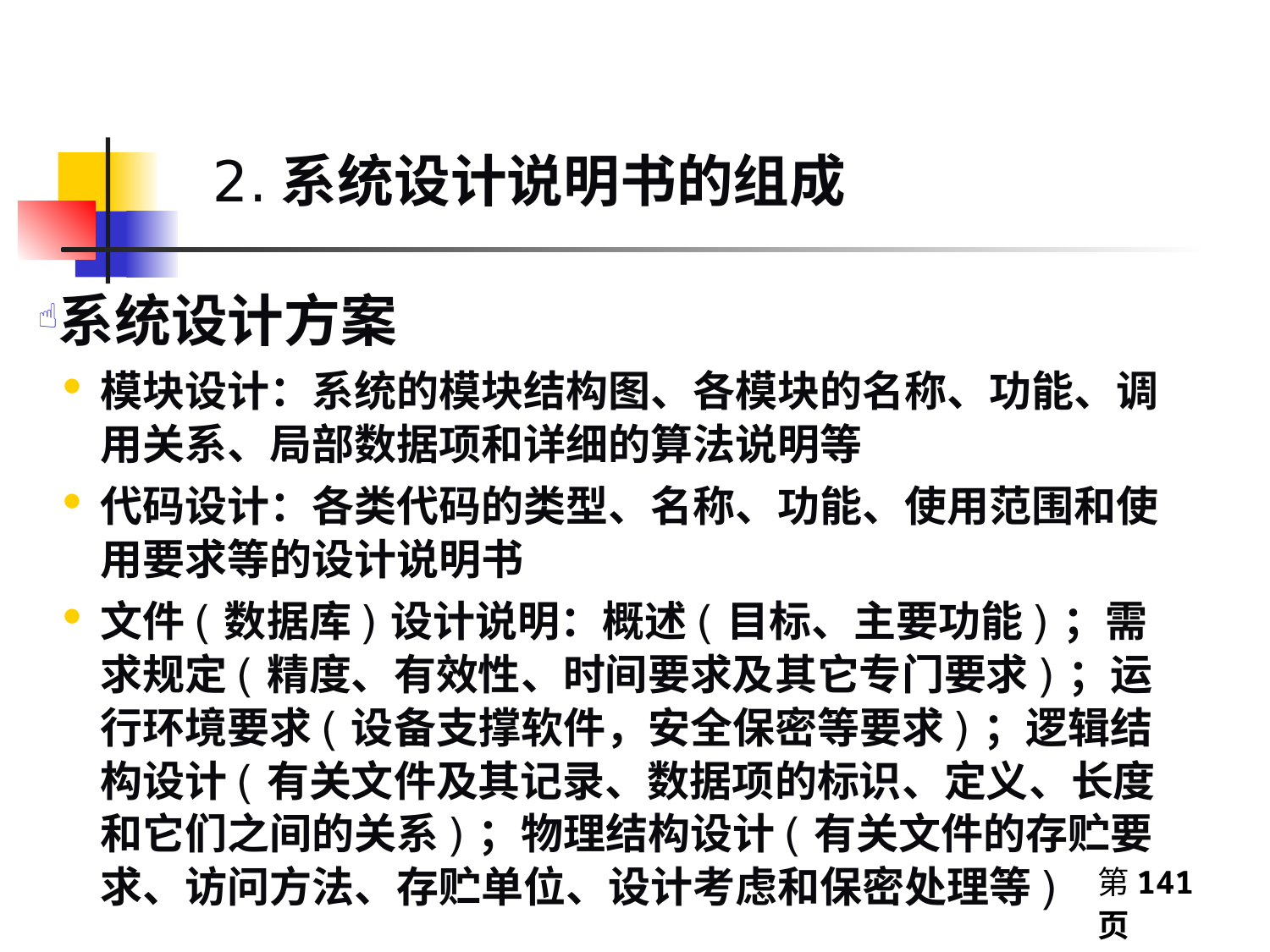

2.系统设计说明书的组成
系统设计方案
模块设计：系统的模块结构图、各模块的名称、功能、调用关系、局部数据项和详细的算法说明等
代码设计：各类代码的类型、名称、功能、使用范围和使用要求等的设计说明书
文件(数据库)设计说明：概述(目标、主要功能)；需求规定(精度、有效性、时间要求及其它专门要求)；运行环境要求(设备支撑软件，安全保密等要求)；逻辑结构设计(有关文件及其记录、数据项的标识、定义、长度和它们之间的关系)；物理结构设计(有关文件的存贮要求、访问方法、存贮单位、设计考虑和保密处理等)